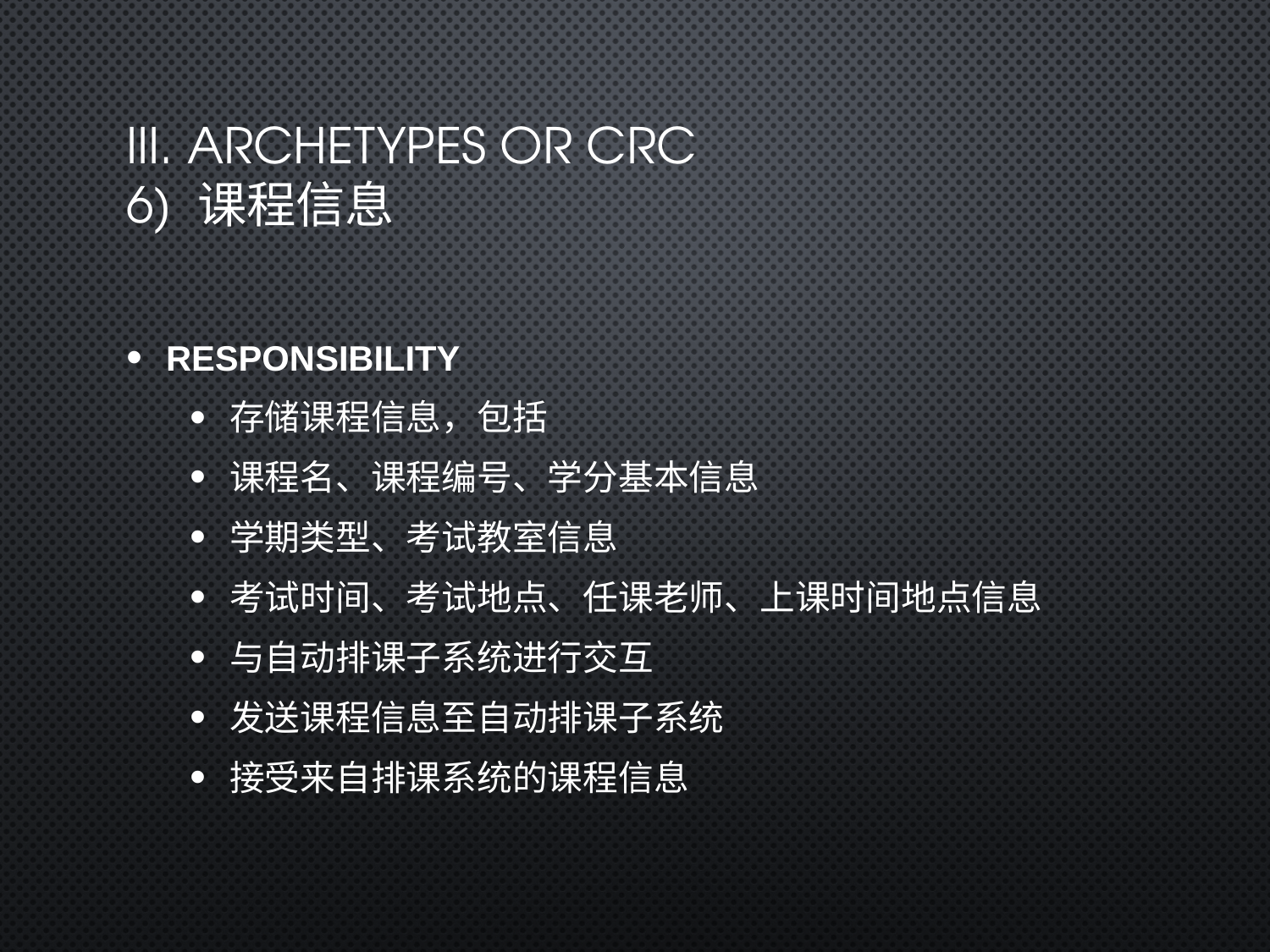

# III. Archetypes or CRC 6) 课程信息
Responsibility
存储课程信息，包括
课程名、课程编号、学分基本信息
学期类型、考试教室信息
考试时间、考试地点、任课老师、上课时间地点信息
与自动排课子系统进行交互
发送课程信息至自动排课子系统
接受来自排课系统的课程信息